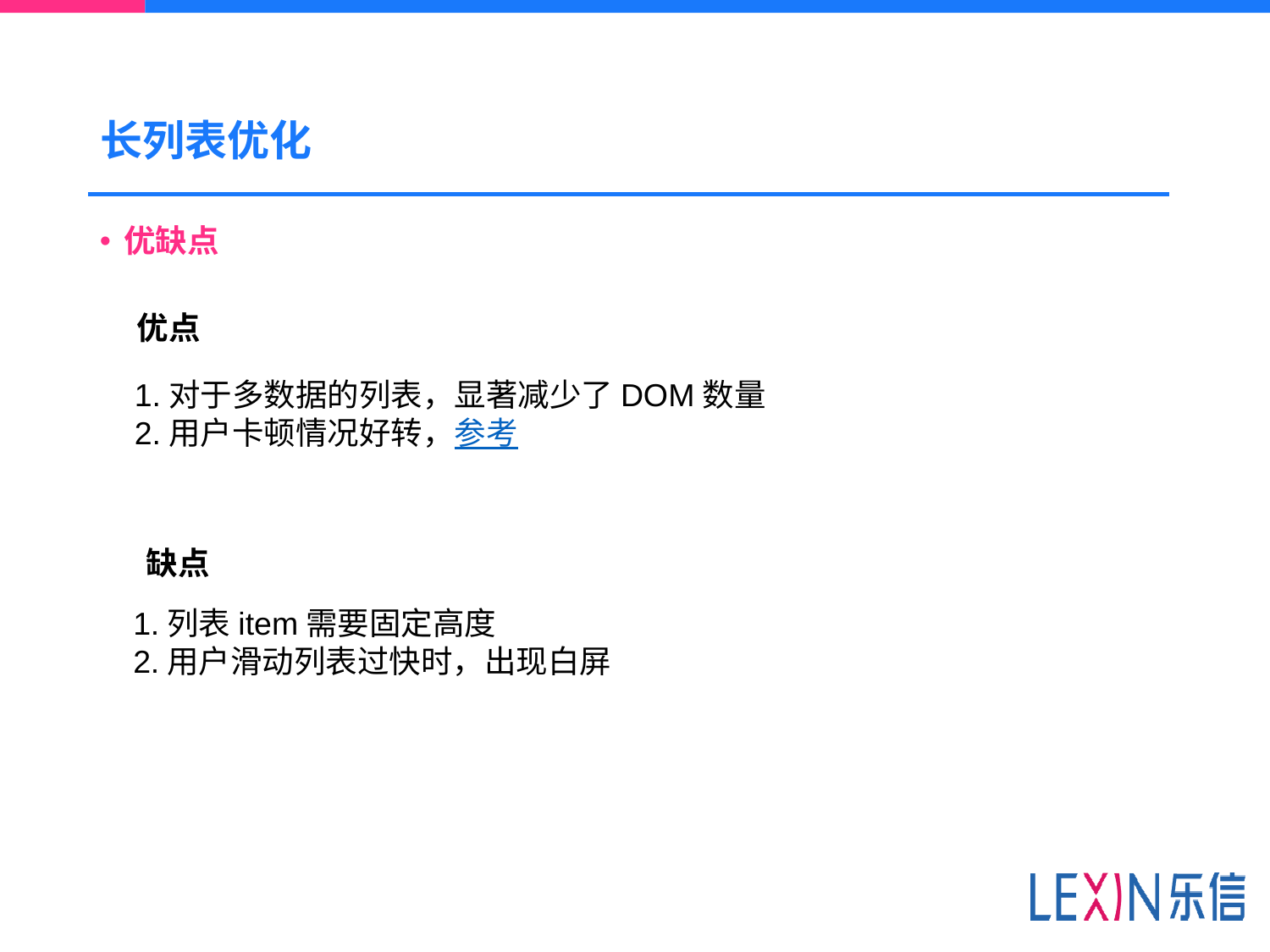

# 长列表优化
优缺点
优点
1.对于多数据的列表，显著减少了DOM数量
2.用户卡顿情况好转，参考
缺点
1.列表item需要固定高度
2.用户滑动列表过快时，出现白屏